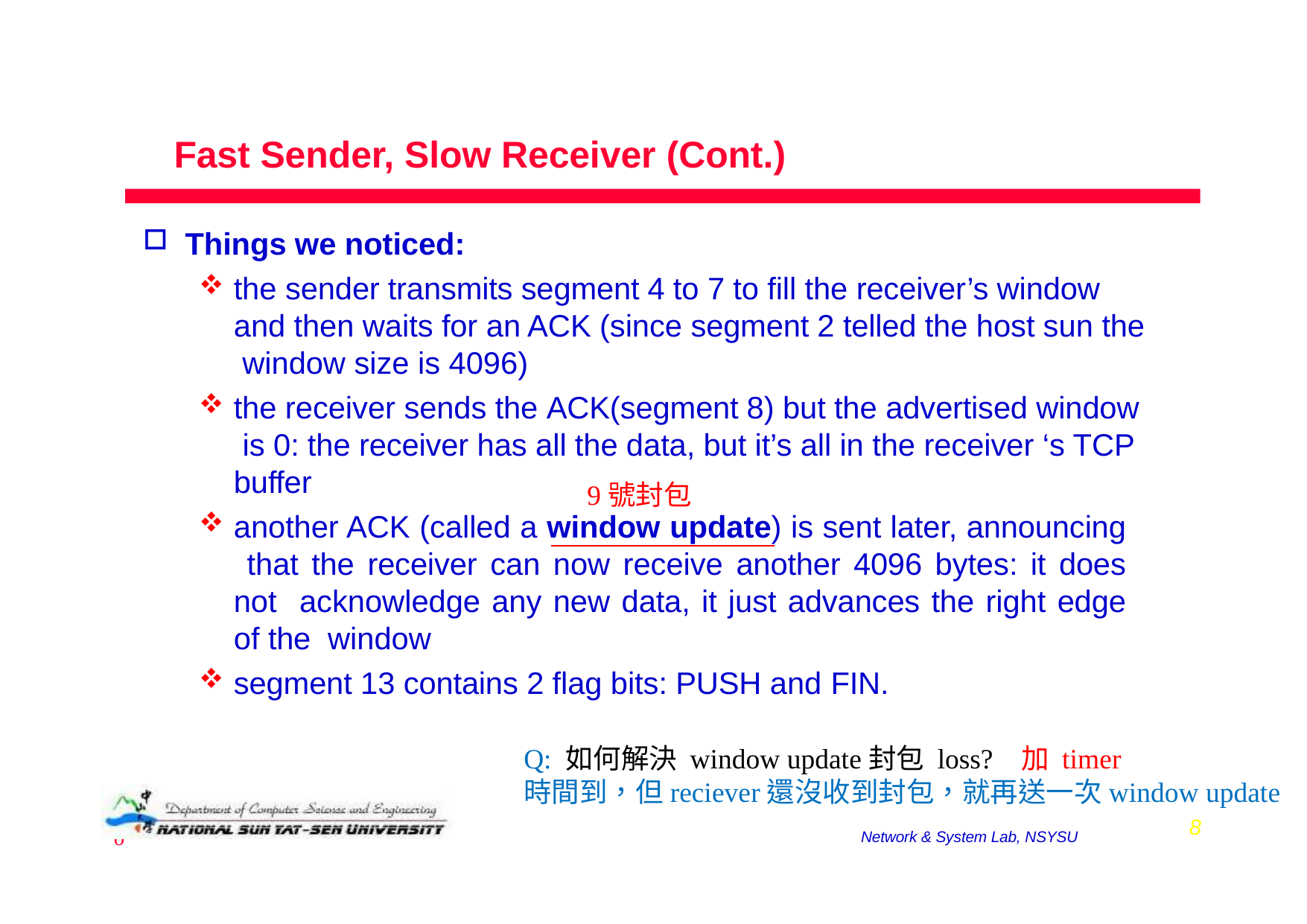

# Fast Sender, Slow Receiver (Cont.)

Things we noticed:
the sender transmits segment 4 to 7 to fill the receiver’s window  and then waits for an ACK (since segment 2 telled the host sun the  window size is 4096)
the receiver sends the ACK(segment 8) but the advertised window  is 0: the receiver has all the data, but it’s all in the receiver ‘s TCP  buffer
another ACK (called a window update) is sent later, announcing  that the receiver can now receive another 4096 bytes: it does not  acknowledge any new data, it just advances the right edge of the  window
segment 13 contains 2 flag bits: PUSH and FIN.
9號封包
Q: 如何解決 window update封包 loss?   加 timer
時間到，但reciever還沒收到封包，就再送一次window update

2008/12/16
8
Network & System Lab, NSYSU